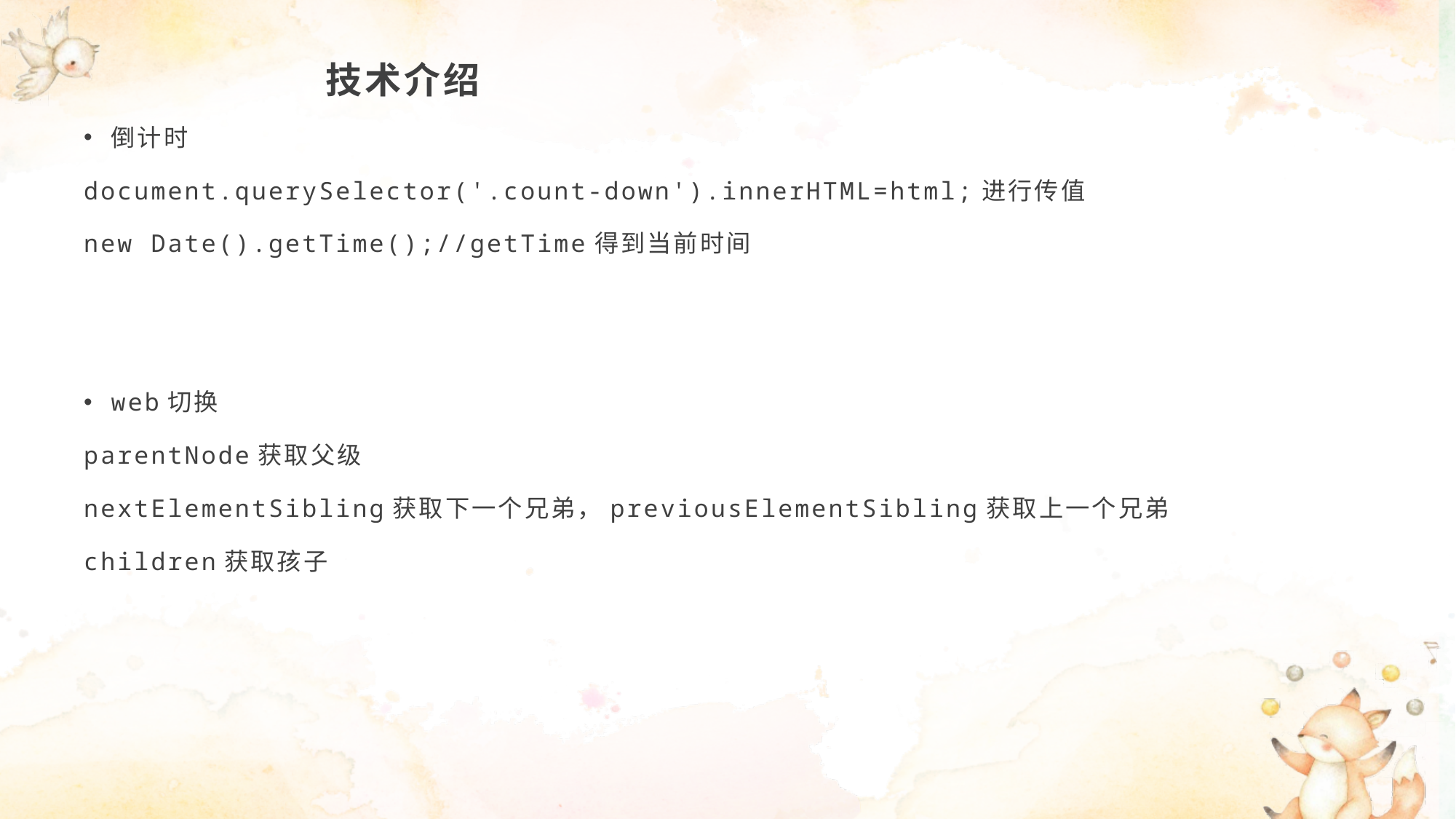

# 技术介绍
倒计时
document.querySelector('.count-down').innerHTML=html;进行传值
new Date().getTime();//getTime得到当前时间

web切换
parentNode获取父级
nextElementSibling获取下一个兄弟，previousElementSibling获取上一个兄弟
children获取孩子